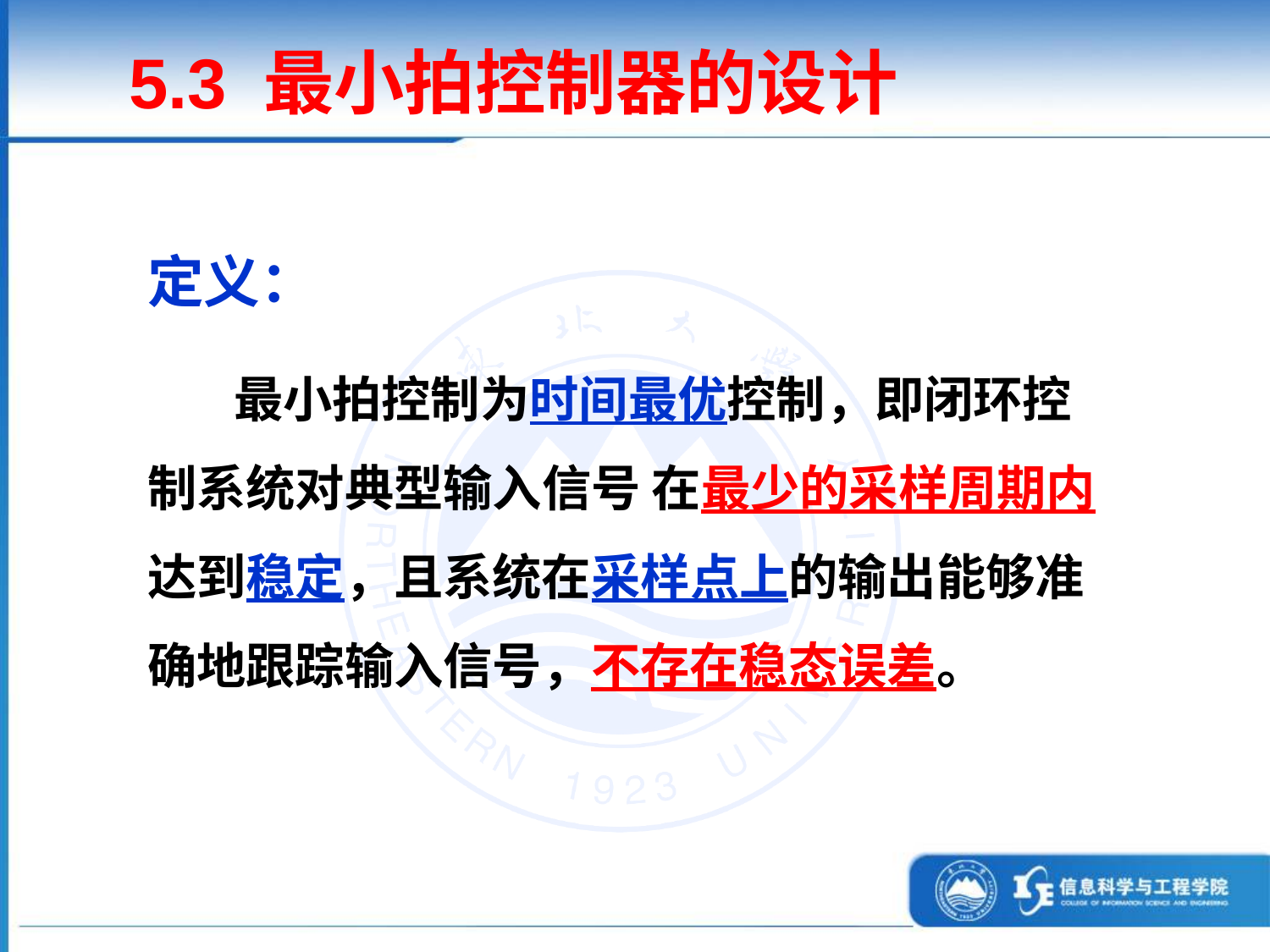

5.3 最小拍控制器的设计
定义：
        最小拍控制为时间最优控制，即闭环控制系统对典型输入信号 在最少的采样周期内达到稳定，且系统在采样点上的输出能够准确地跟踪输入信号，不存在稳态误差。